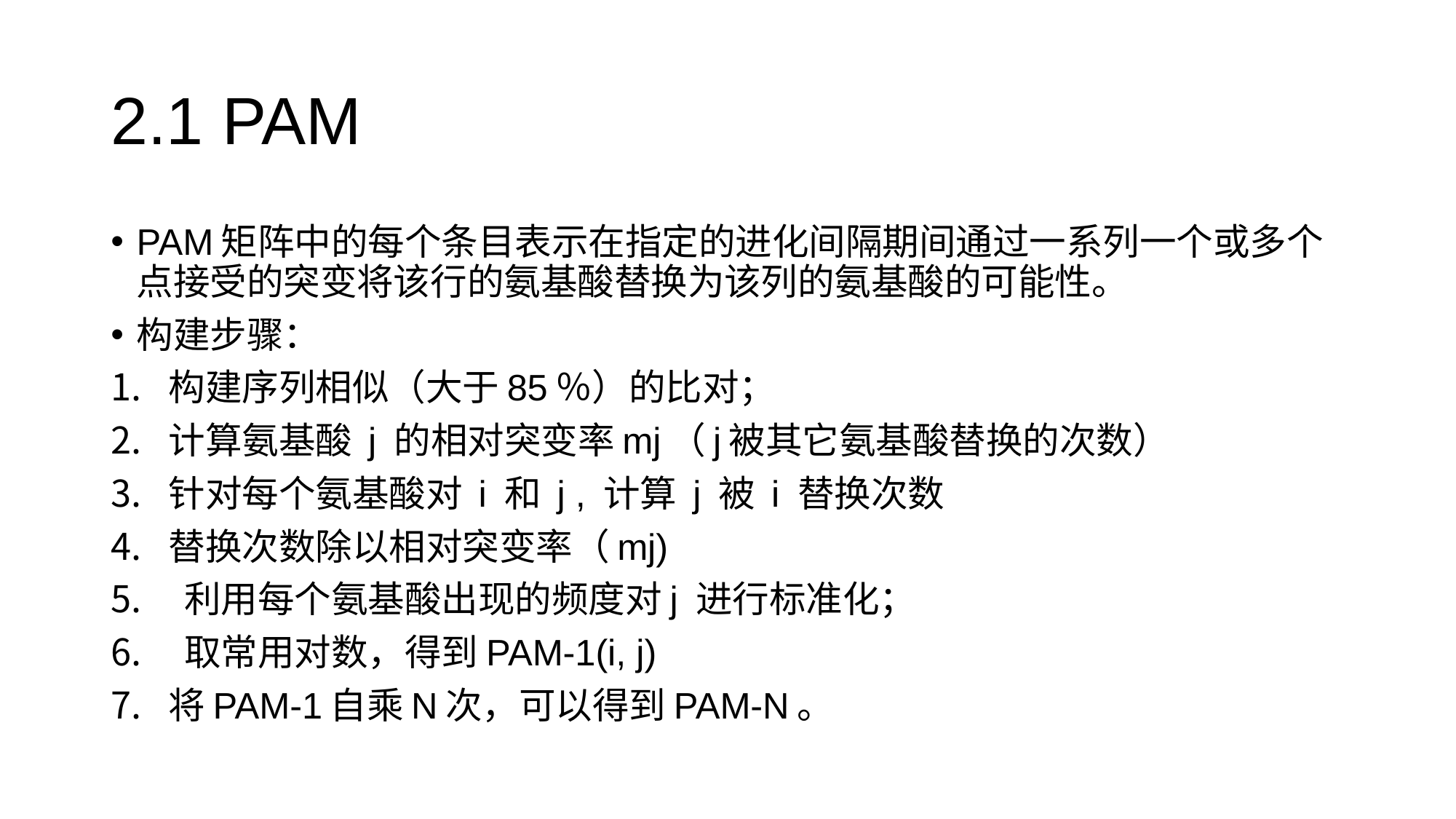

# 2.1 PAM
PAM矩阵中的每个条目表示在指定的进化间隔期间通过一系列一个或多个点接受的突变将该行的氨基酸替换为该列的氨基酸的可能性。
构建步骤：
构建序列相似（大于85％）的比对；
计算氨基酸 j 的相对突变率mj（j被其它氨基酸替换的次数）
针对每个氨基酸对 i 和 j , 计算 j 被 i 替换次数
替换次数除以相对突变率（mj)
 利用每个氨基酸出现的频度对j 进行标准化；
 取常用对数，得到PAM-1(i, j)
将PAM-1自乘N次，可以得到PAM-N。